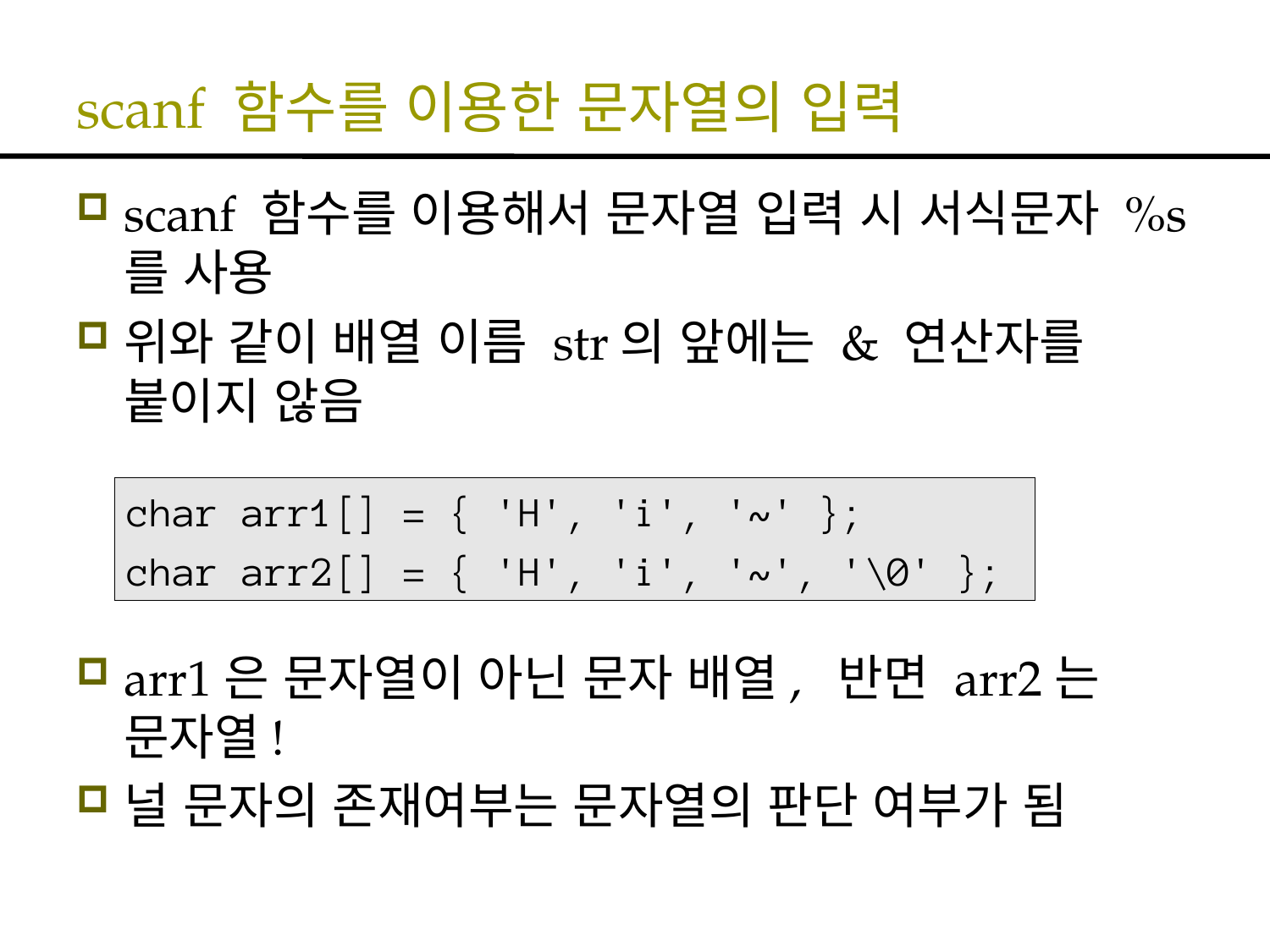

# scanf 함수를 이용한 문자열의 입력
scanf 함수를 이용해서 문자열 입력 시 서식문자 %s를 사용
위와 같이 배열 이름 str의 앞에는 & 연산자를 붙이지 않음

arr1은 문자열이 아닌 문자 배열,  반면 arr2는 문자열!
널 문자의 존재여부는 문자열의 판단 여부가 됨
char arr1[] = { 'H', 'i', '~' };
char arr2[] = { 'H', 'i', '~', '\0' };